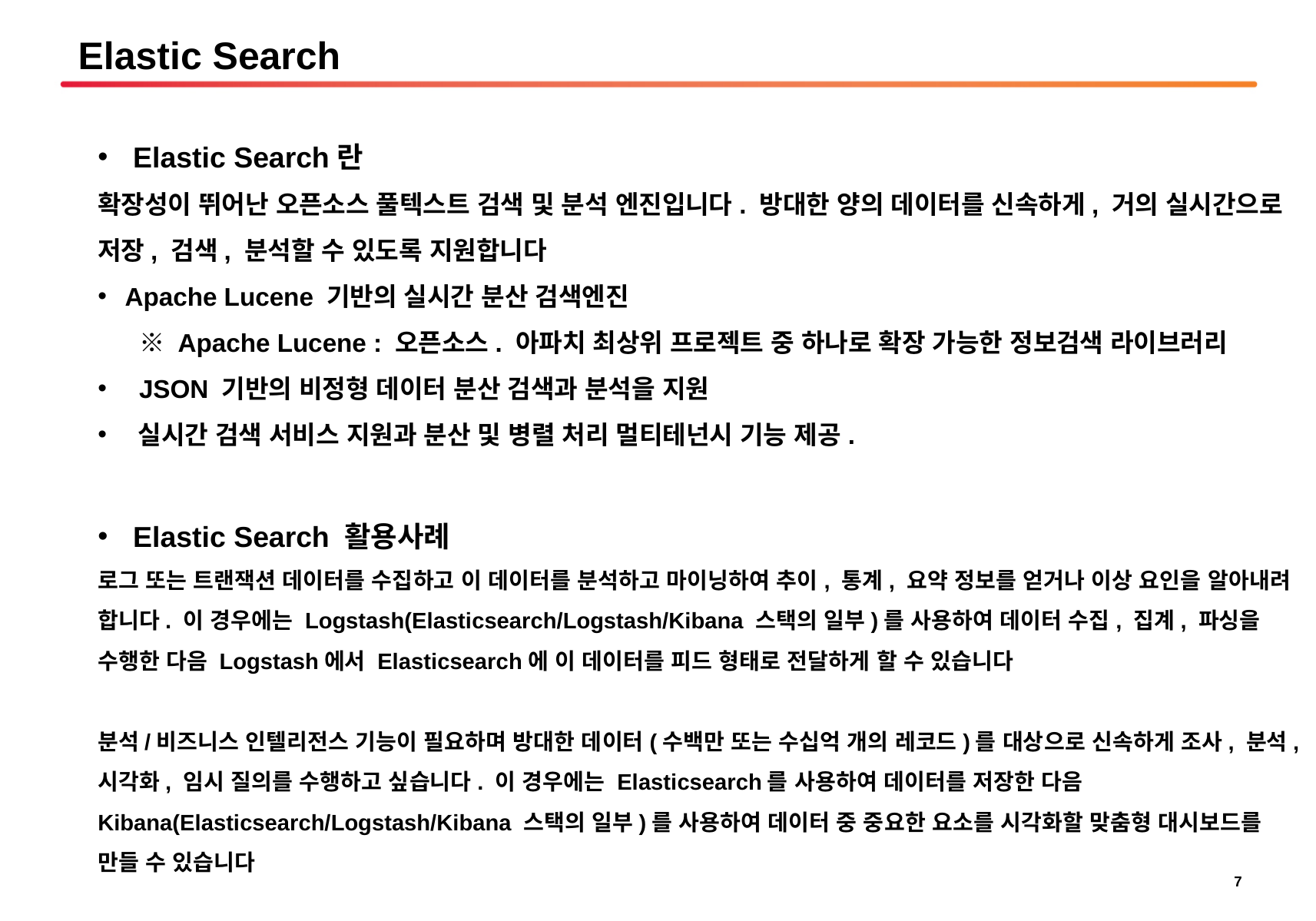

# Elastic Search

 Elastic Search란
확장성이 뛰어난 오픈소스 풀텍스트 검색 및 분석 엔진입니다. 방대한 양의 데이터를 신속하게, 거의 실시간으로 저장, 검색, 분석할 수 있도록 지원합니다
Apache Lucene 기반의 실시간 분산 검색엔진
  ※ Apache Lucene : 오픈소스. 아파치 최상위 프로젝트 중 하나로 확장 가능한 정보검색 라이브러리
  JSON 기반의 비정형 데이터 분산 검색과 분석을 지원
 실시간 검색 서비스 지원과 분산 및 병렬 처리 멀티테넌시 기능 제공.

 Elastic Search 활용사례
로그 또는 트랜잭션 데이터를 수집하고 이 데이터를 분석하고 마이닝하여 추이, 통계, 요약 정보를 얻거나 이상 요인을 알아내려 합니다. 이 경우에는 Logstash(Elasticsearch/Logstash/Kibana 스택의 일부)를 사용하여 데이터 수집, 집계, 파싱을 수행한 다음 Logstash에서 Elasticsearch에 이 데이터를 피드 형태로 전달하게 할 수 있습니다

분석/비즈니스 인텔리전스 기능이 필요하며 방대한 데이터(수백만 또는 수십억 개의 레코드)를 대상으로 신속하게 조사, 분석, 시각화, 임시 질의를 수행하고 싶습니다. 이 경우에는 Elasticsearch를 사용하여 데이터를 저장한 다음 Kibana(Elasticsearch/Logstash/Kibana 스택의 일부)를 사용하여 데이터 중 중요한 요소를 시각화할 맞춤형 대시보드를 만들 수 있습니다